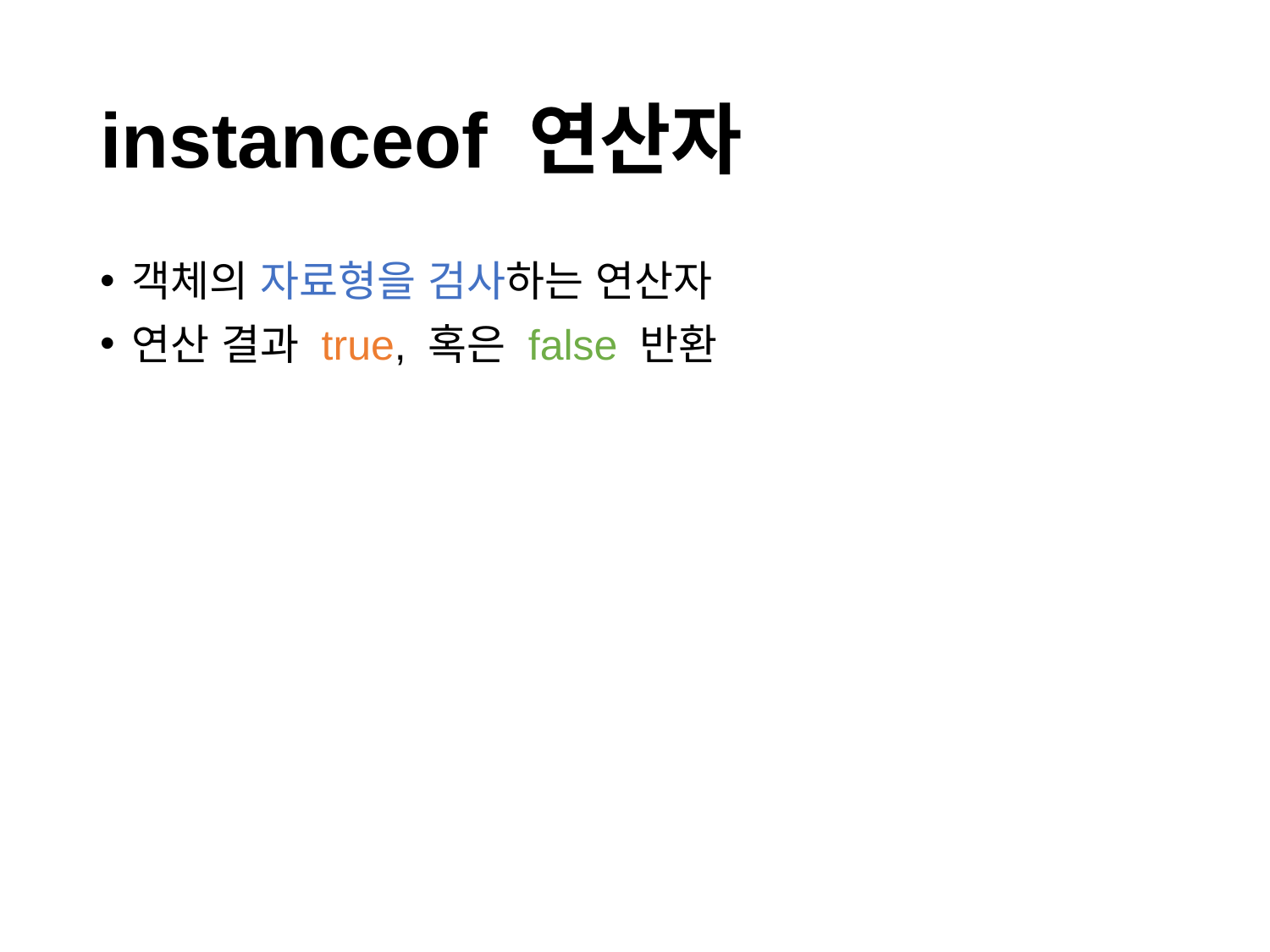

# instanceof 연산자
객체의 자료형을 검사하는 연산자
연산 결과 true, 혹은 false 반환